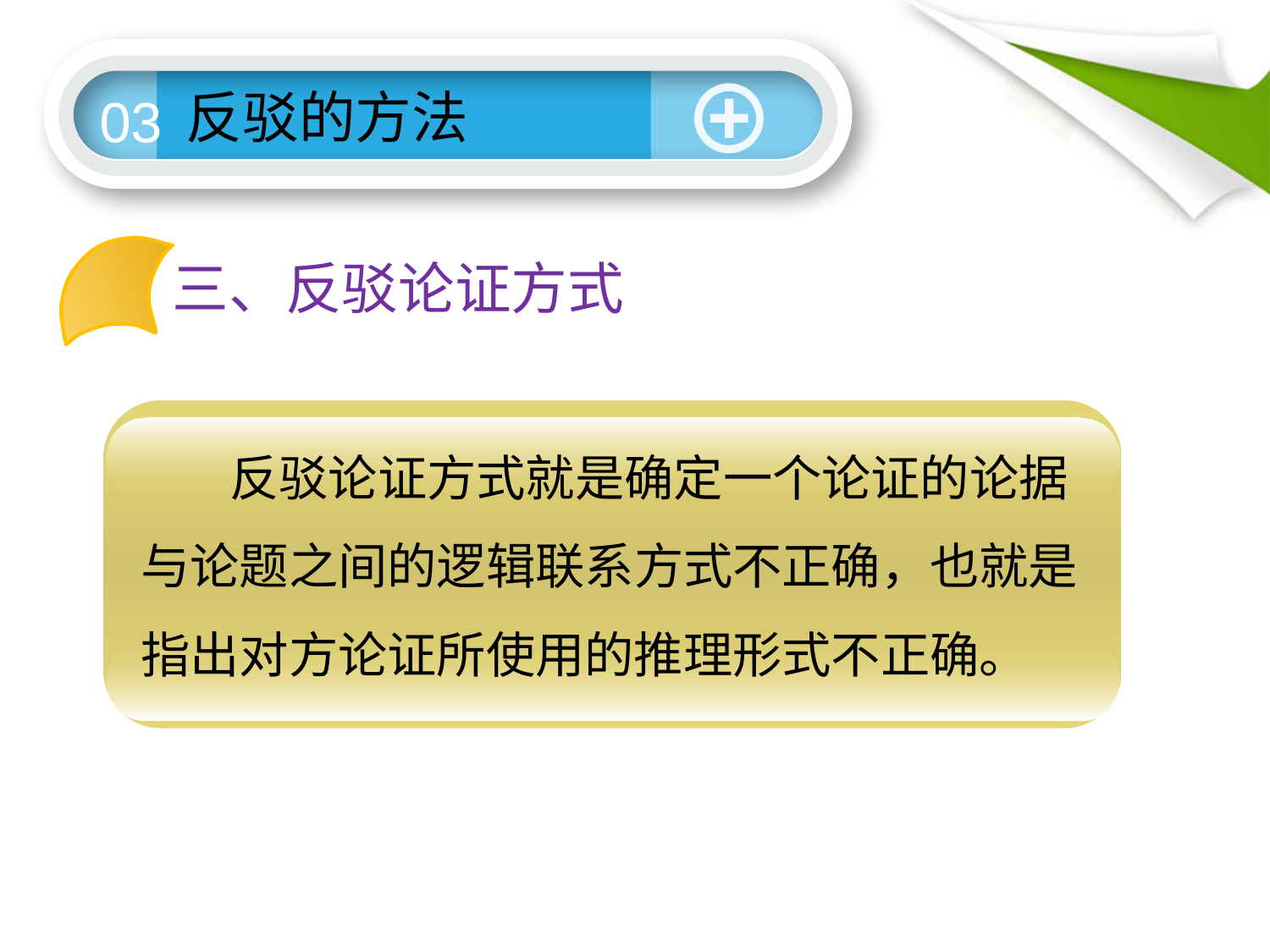

反驳的方法
03

三、反驳论证方式
A  —  B
B  —  A

       反驳论证方式就是确定一个论证的论据与论题之间的逻辑联系方式不正确，也就是指出对方论证所使用的推理形式不正确。